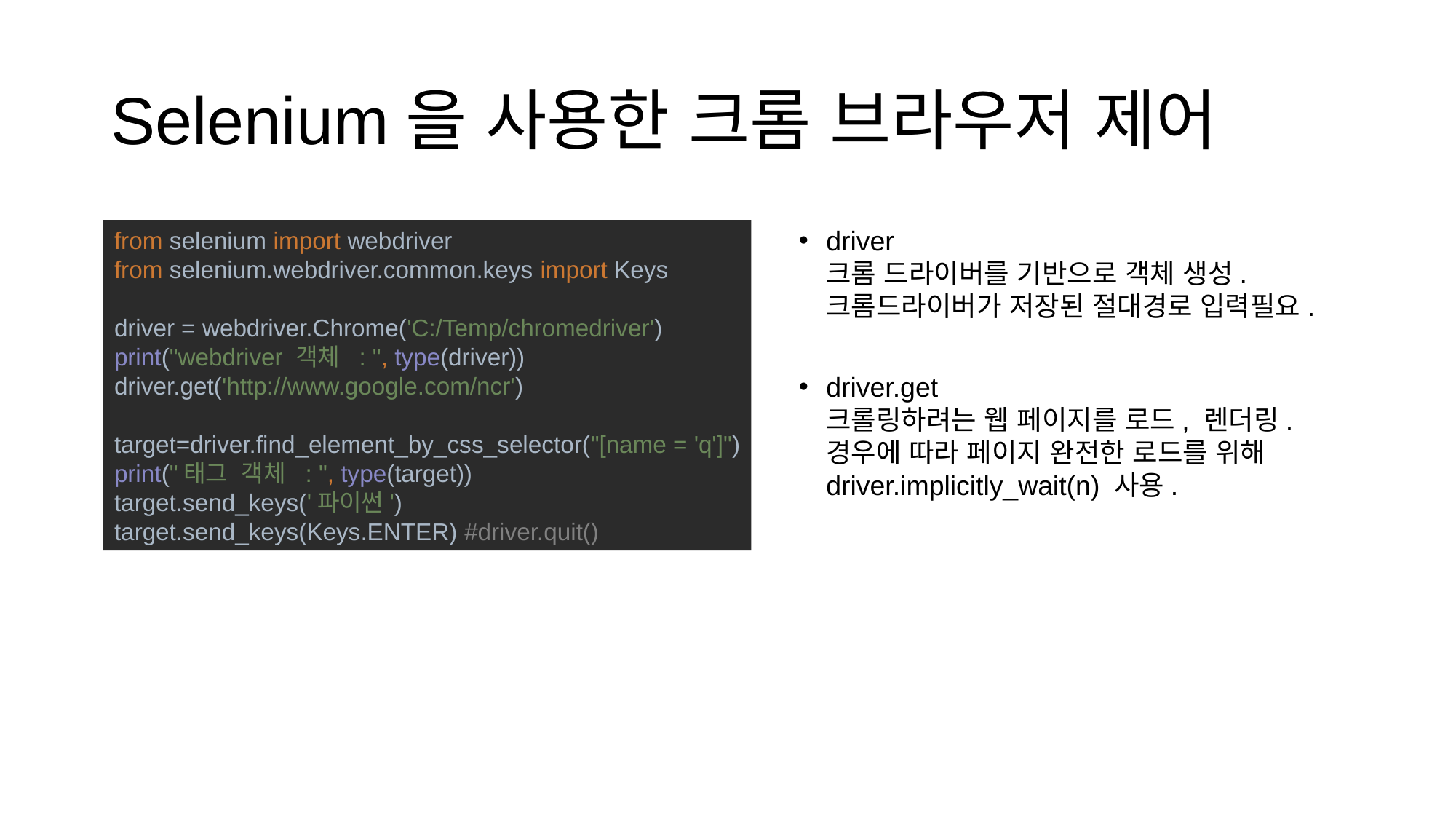

# Selenium을 사용한 크롬 브라우저 제어
from selenium import webdriver
from selenium.webdriver.common.keys import Keys
driver = webdriver.Chrome('C:/Temp/chromedriver')
print("webdriver 객체  : ", type(driver))
driver.get('http://www.google.com/ncr')
target=driver.find_element_by_css_selector("[name = 'q']")
print("태그  객체  : ", type(target))
target.send_keys('파이썬')
target.send_keys(Keys.ENTER) #driver.quit()
driver
크롬 드라이버를 기반으로 객체 생성.
크롬드라이버가 저장된 절대경로 입력필요.
driver.get
크롤링하려는 웹 페이지를 로드, 렌더링.
경우에 따라 페이지 완전한 로드를 위해
driver.implicitly_wait(n) 사용.